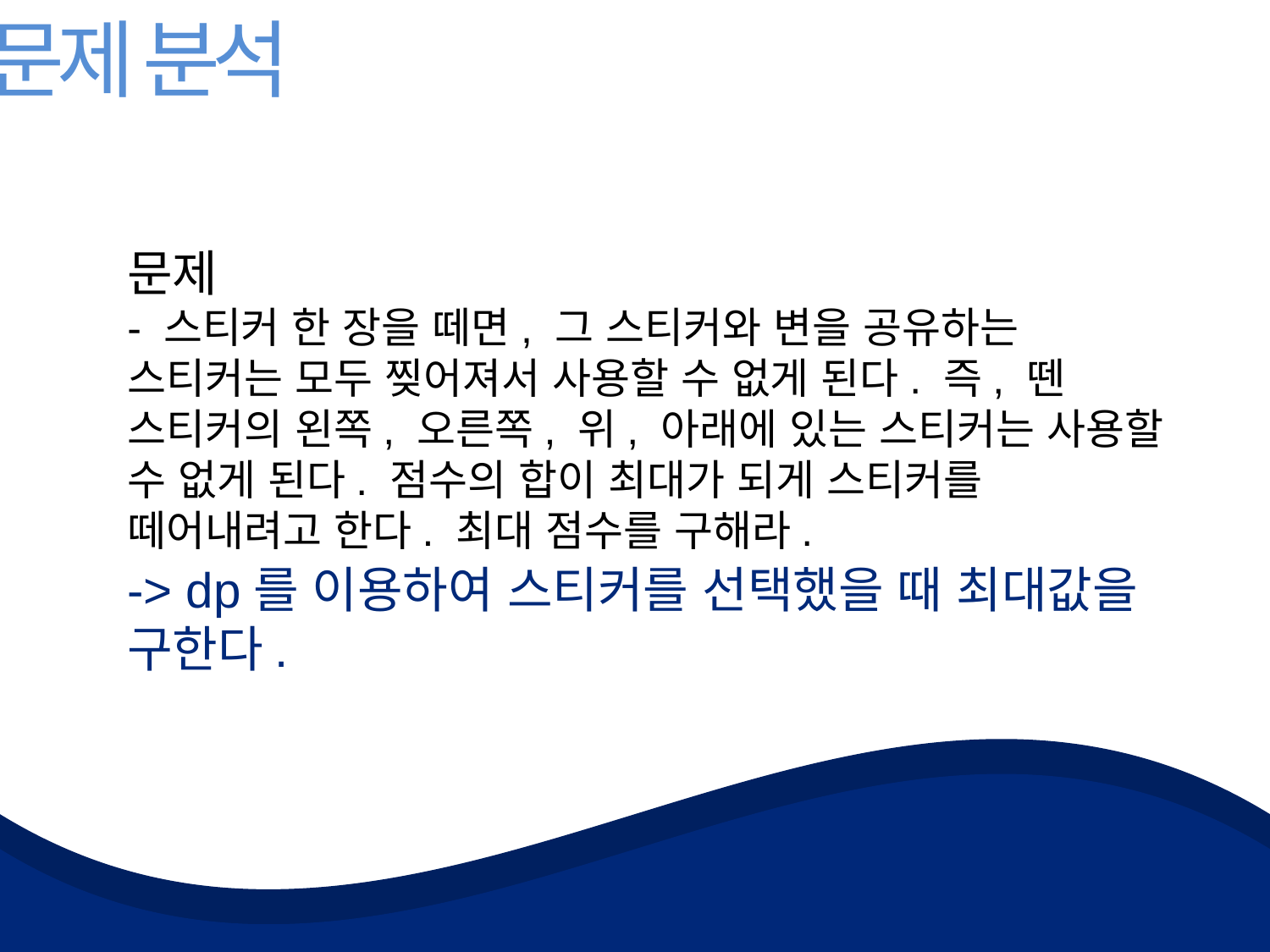

문제 분석
문제
- 스티커 한 장을 떼면, 그 스티커와 변을 공유하는 스티커는 모두 찢어져서 사용할 수 없게 된다. 즉, 뗀 스티커의 왼쪽, 오른쪽, 위, 아래에 있는 스티커는 사용할 수 없게 된다. 점수의 합이 최대가 되게 스티커를 떼어내려고 한다. 최대 점수를 구해라.
-> dp를 이용하여 스티커를 선택했을 때 최대값을 구한다.